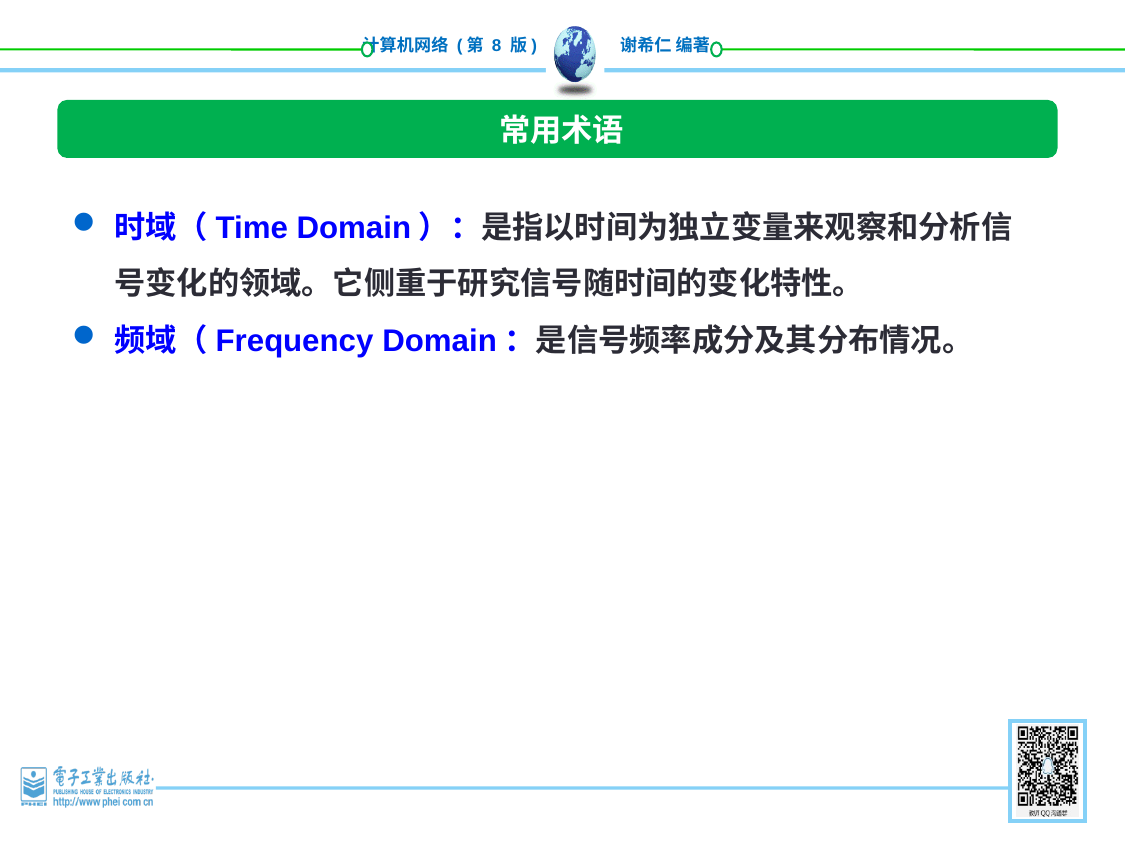

常用术语
时域（Time Domain）：是指以时间为独立变量来观察和分析信号变化的领域。它侧重于研究信号随时间的变化特性。
频域（Frequency Domain：是信号频率成分及其分布情况。